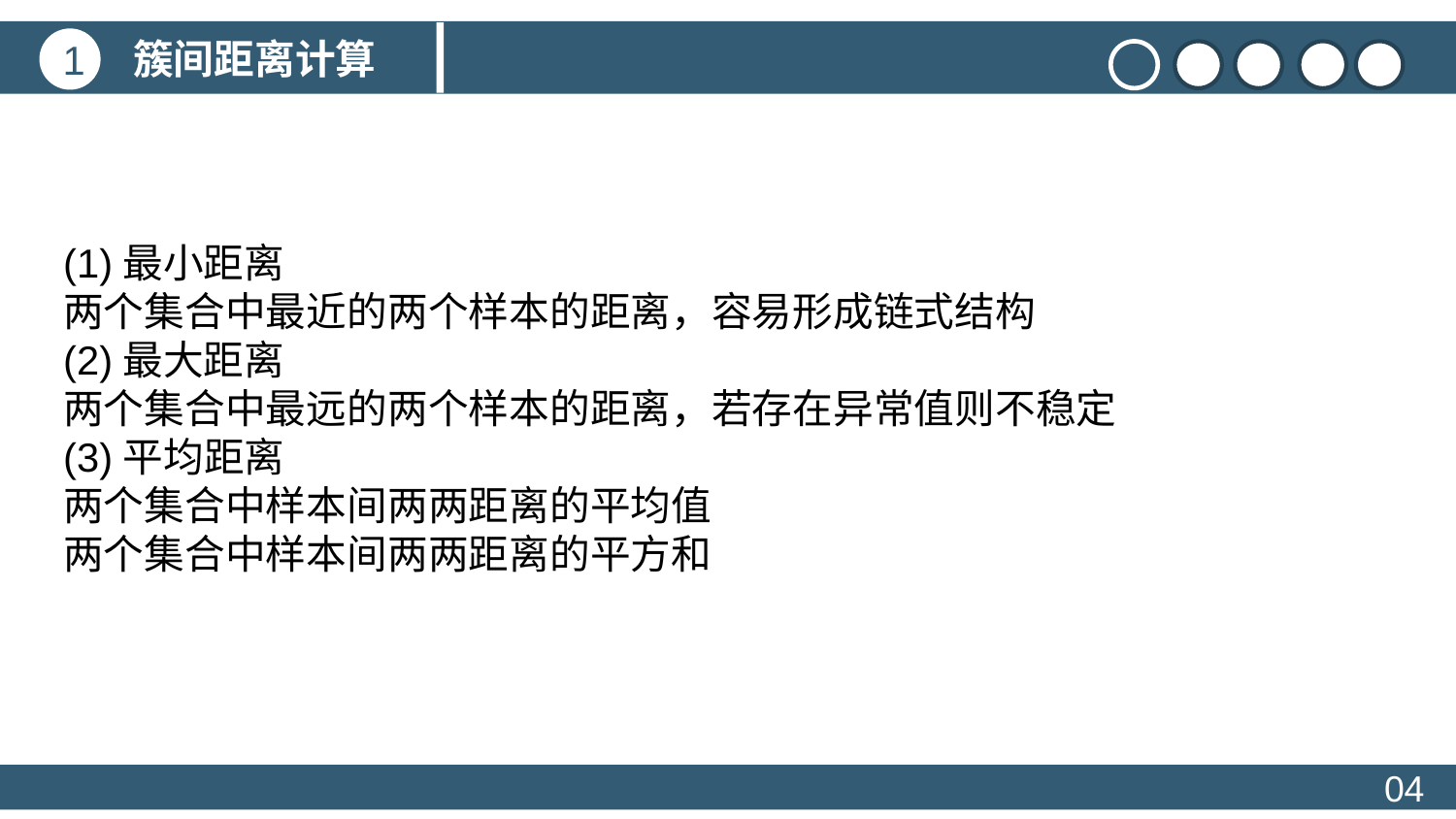

簇间距离计算
1
(1)最小距离
两个集合中最近的两个样本的距离，容易形成链式结构
(2)最大距离
两个集合中最远的两个样本的距离，若存在异常值则不稳定
(3)平均距离
两个集合中样本间两两距离的平均值
两个集合中样本间两两距离的平方和
04